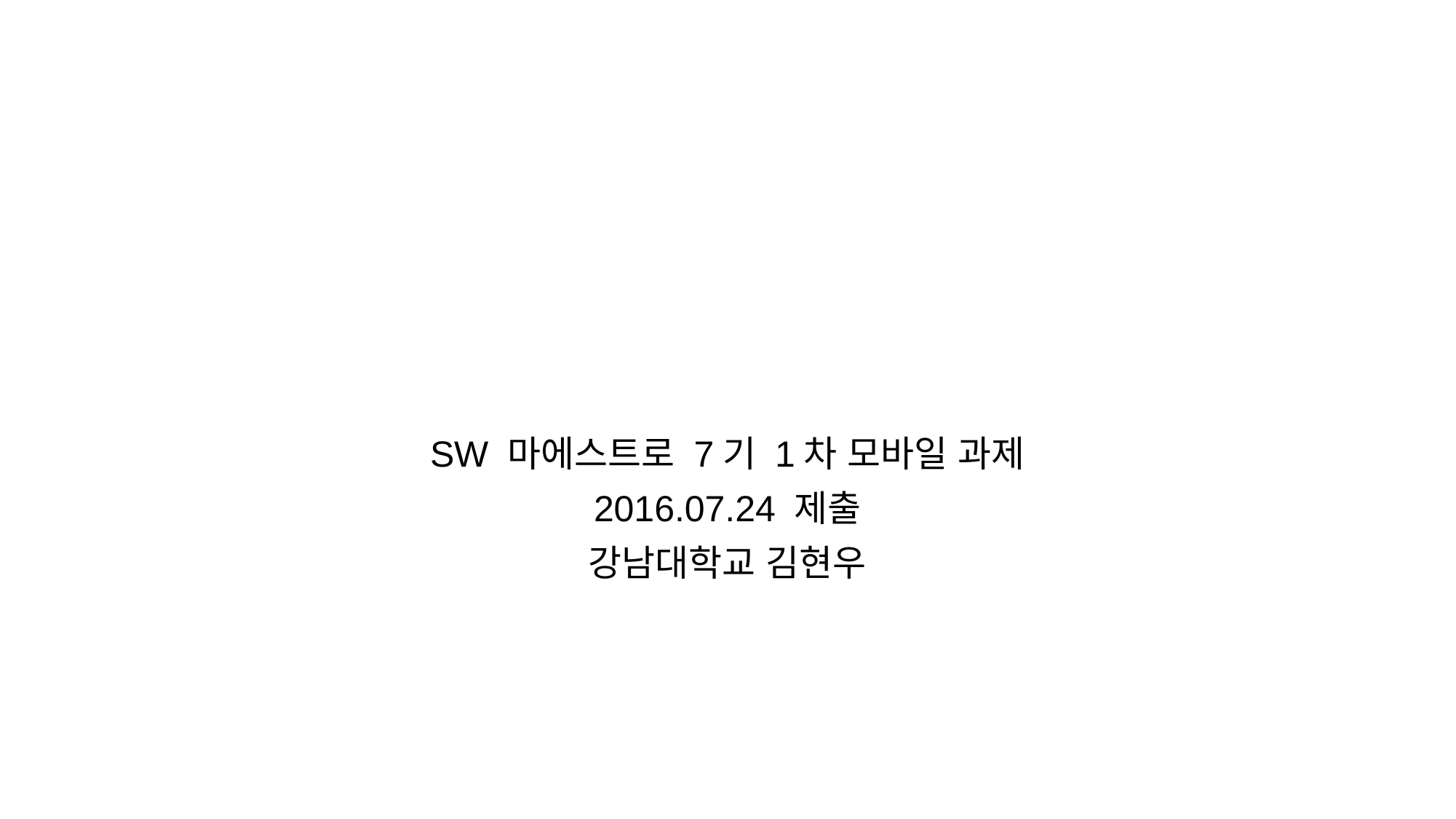

#
SW 마에스트로 7기 1차 모바일 과제
2016.07.24 제출
강남대학교 김현우